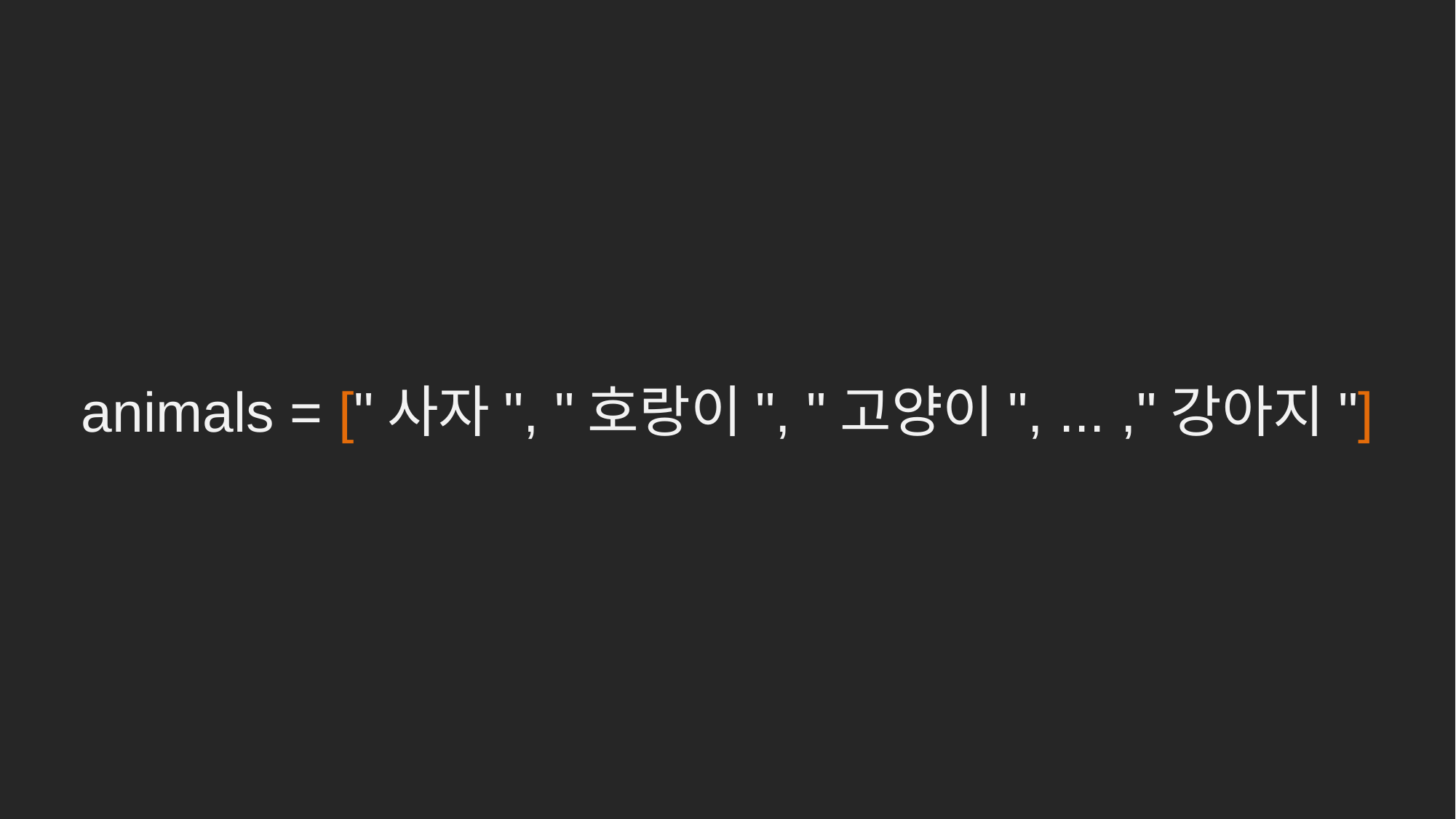

animals = ["사자", "호랑이", "고양이", ... ,"강아지"]